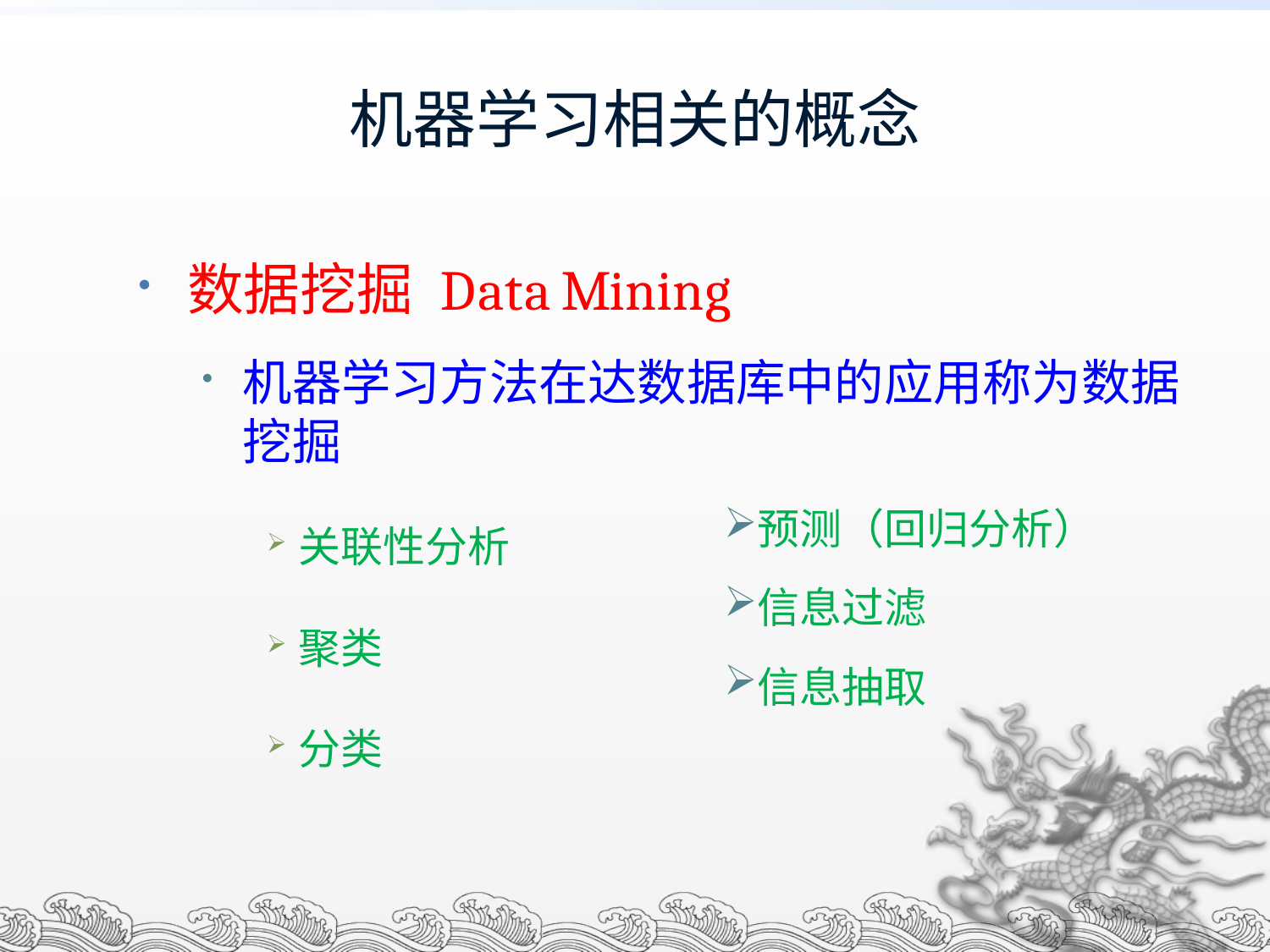

# 机器学习相关的概念
数据挖掘 Data Mining

机器学习方法在达数据库中的应用称为数据挖掘

关联性分析

聚类

分类

预测（回归分析）

信息过滤

信息抽取